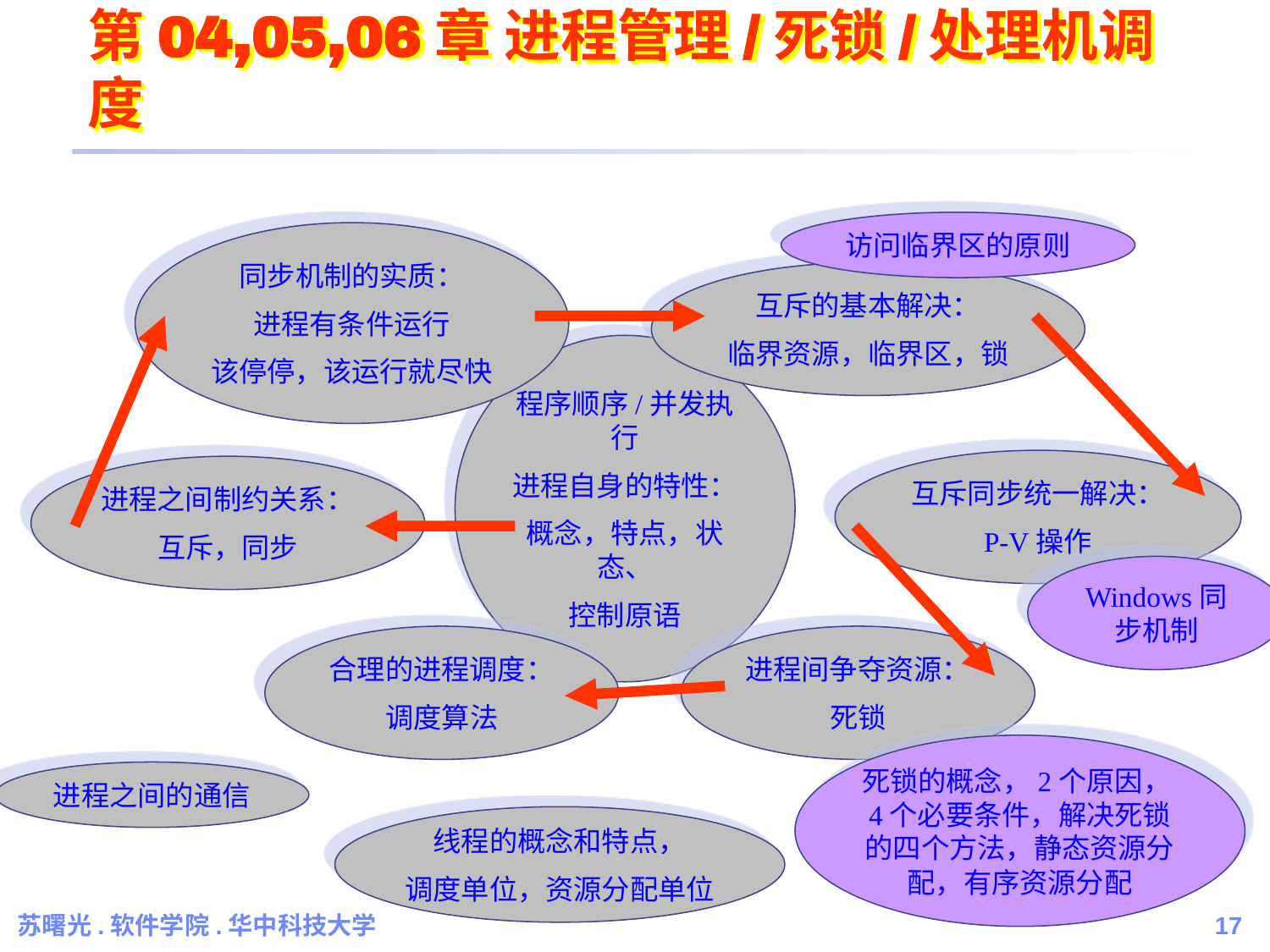

# 第04,05,06章 进程管理/死锁/处理机调度

访问临界区的原则
同步机制的实质：
进程有条件运行
该停停，该运行就尽快
互斥的基本解决：
临界资源，临界区，锁

程序顺序/并发执行
进程自身的特性：
概念，特点，状态、
控制原语
互斥同步统一解决：
P-V操作
进程之间制约关系：
互斥，同步

Windows同步机制
合理的进程调度：
调度算法
进程间争夺资源：
死锁

死锁的概念，2个原因，4个必要条件，解决死锁的四个方法，静态资源分配，有序资源分配
进程之间的通信
线程的概念和特点，
调度单位，资源分配单位
苏曙光.软件学院.华中科技大学
17